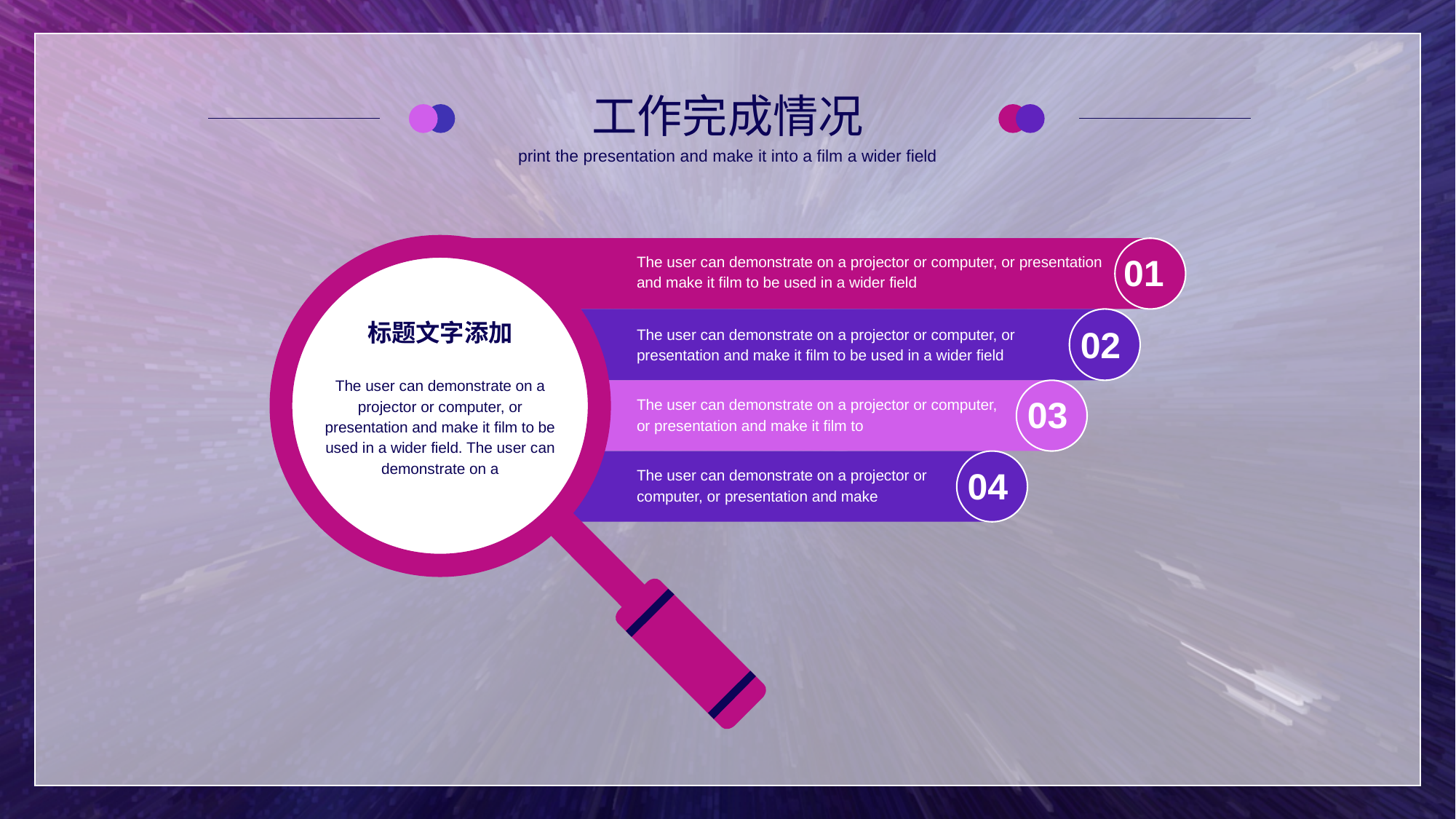

工作完成情况
print the presentation and make it into a film a wider field

标题文字添加
The user can demonstrate on a projector or computer, or presentation and make it film to be used in a wider field. The user can demonstrate on a

01
The user can demonstrate on a projector or computer, or presentation and make it film to be used in a wider field

02
The user can demonstrate on a projector or computer, or presentation and make it film to be used in a wider field

03
The user can demonstrate on a projector or computer, or presentation and make it film to

04
The user can demonstrate on a projector or computer, or presentation and make